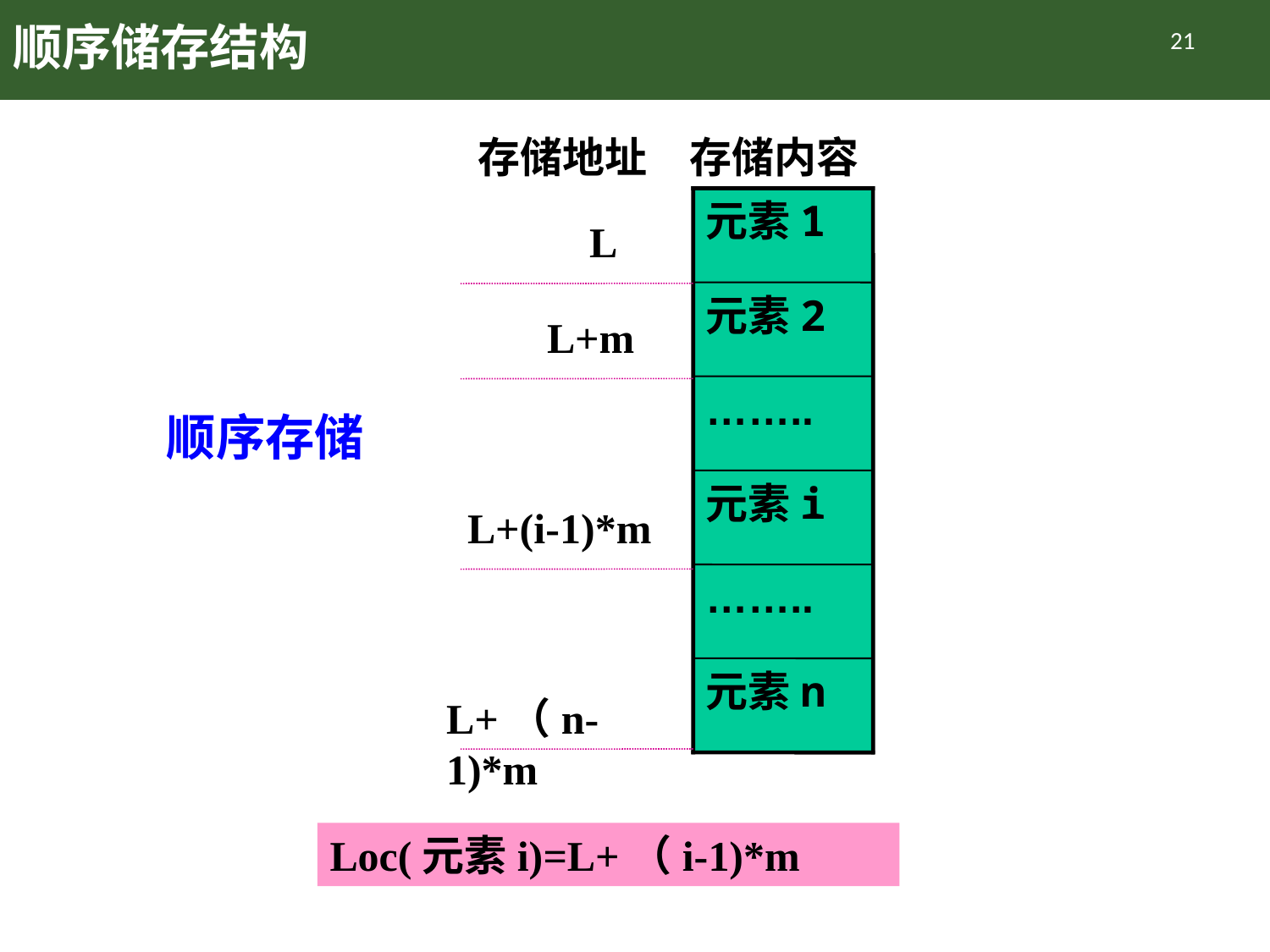

# 顺序储存结构
21
存储地址
存储内容
元素1

L
元素2

L+m
……..

顺序存储
元素i

L+(i-1)*m
……..

元素n

L+（n-1)*m

Loc(元素i)=L+（i-1)*m